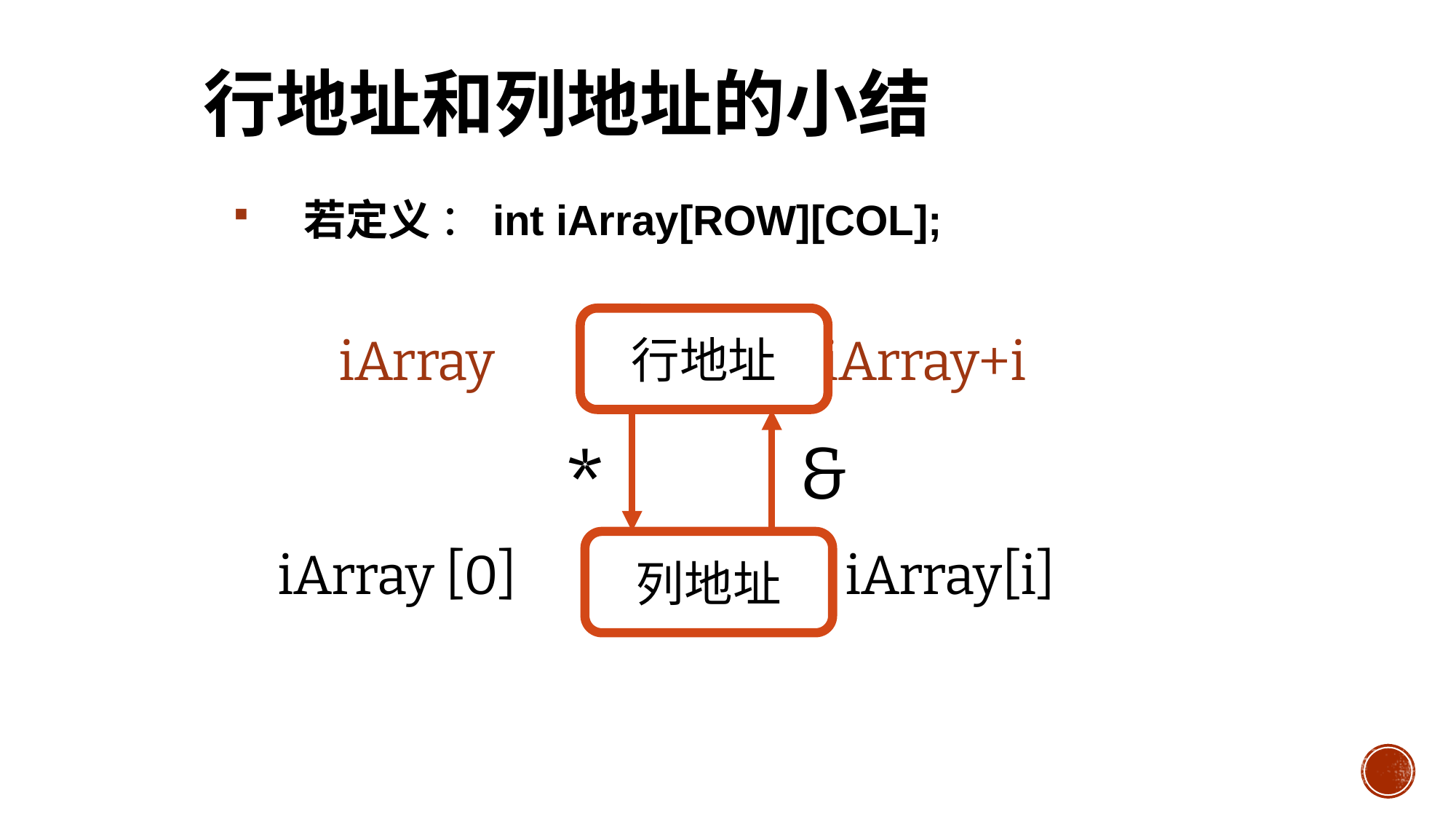

# 行地址和列地址的小结
    若定义 ：int iArray[ROW][COL];
行地址
iArray                              iArray+i
*
&
列地址
iArray [0]                              iArray[i]